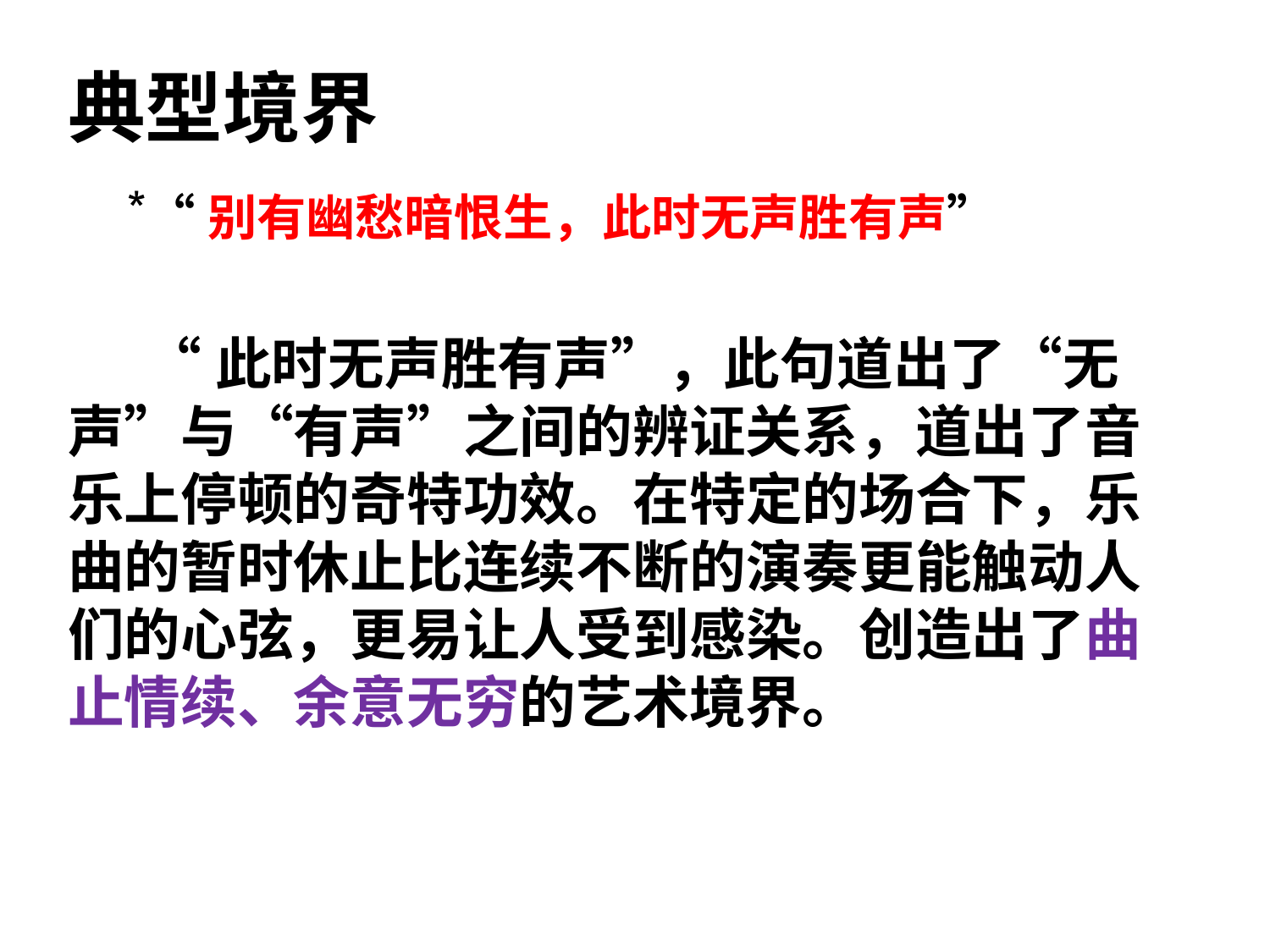

典型境界
“别有幽愁暗恨生，此时无声胜有声”
      “此时无声胜有声”，此句道出了“无声”与“有声”之间的辨证关系，道出了音乐上停顿的奇特功效。在特定的场合下，乐曲的暂时休止比连续不断的演奏更能触动人们的心弦，更易让人受到感染。创造出了曲止情续、余意无穷的艺术境界。